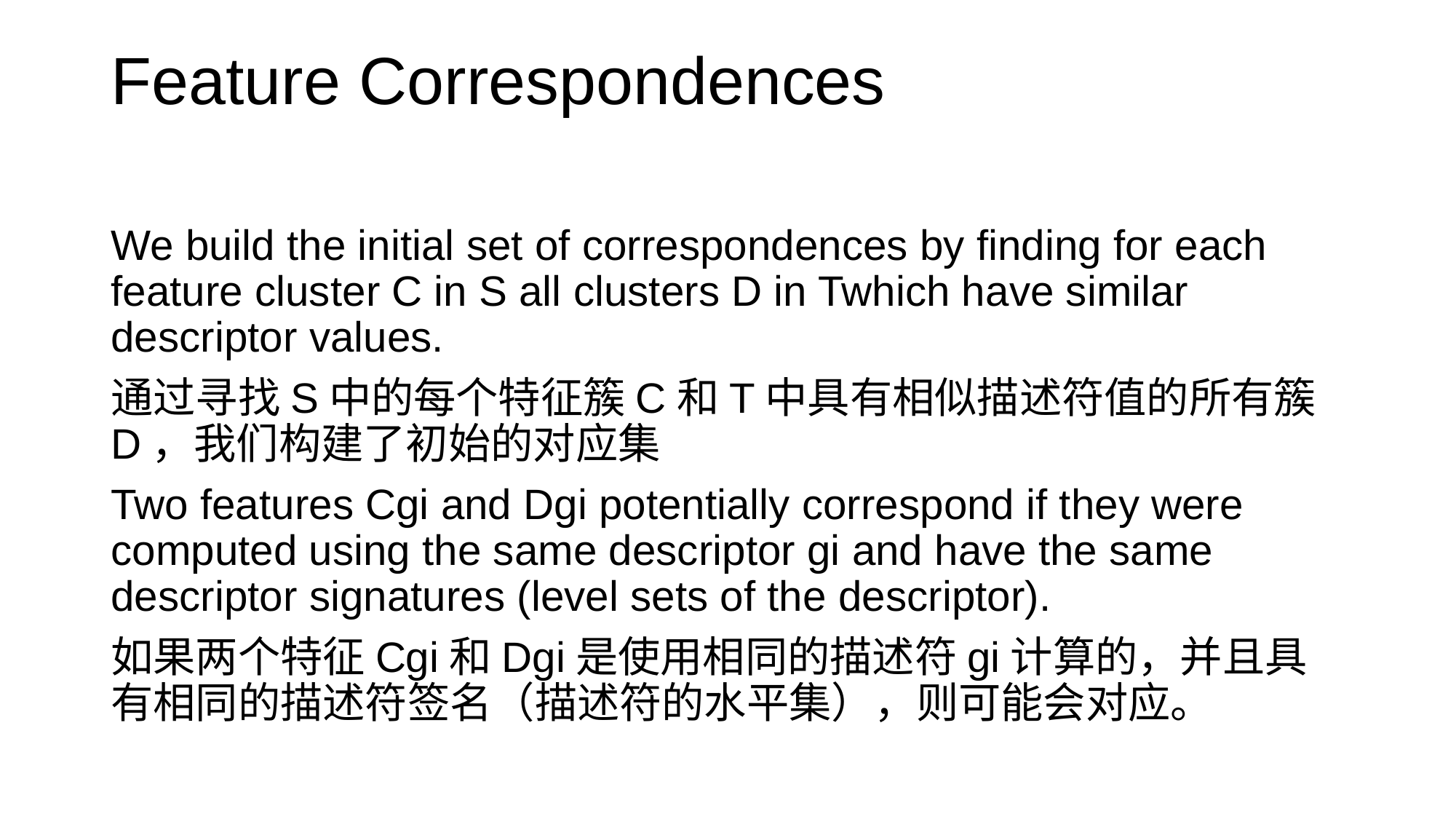

# Feature Correspondences
We build the initial set of correspondences by finding for each feature cluster C in S all clusters D in Twhich have similar descriptor values.
通过寻找S中的每个特征簇C和T中具有相似描述符值的所有簇D，我们构建了初始的对应集
Two features Cgi and Dgi potentially correspond if they were computed using the same descriptor gi and have the same descriptor signatures (level sets of the descriptor).
如果两个特征Cgi和Dgi是使用相同的描述符gi计算的，并且具有相同的描述符签名（描述符的水平集），则可能会对应。